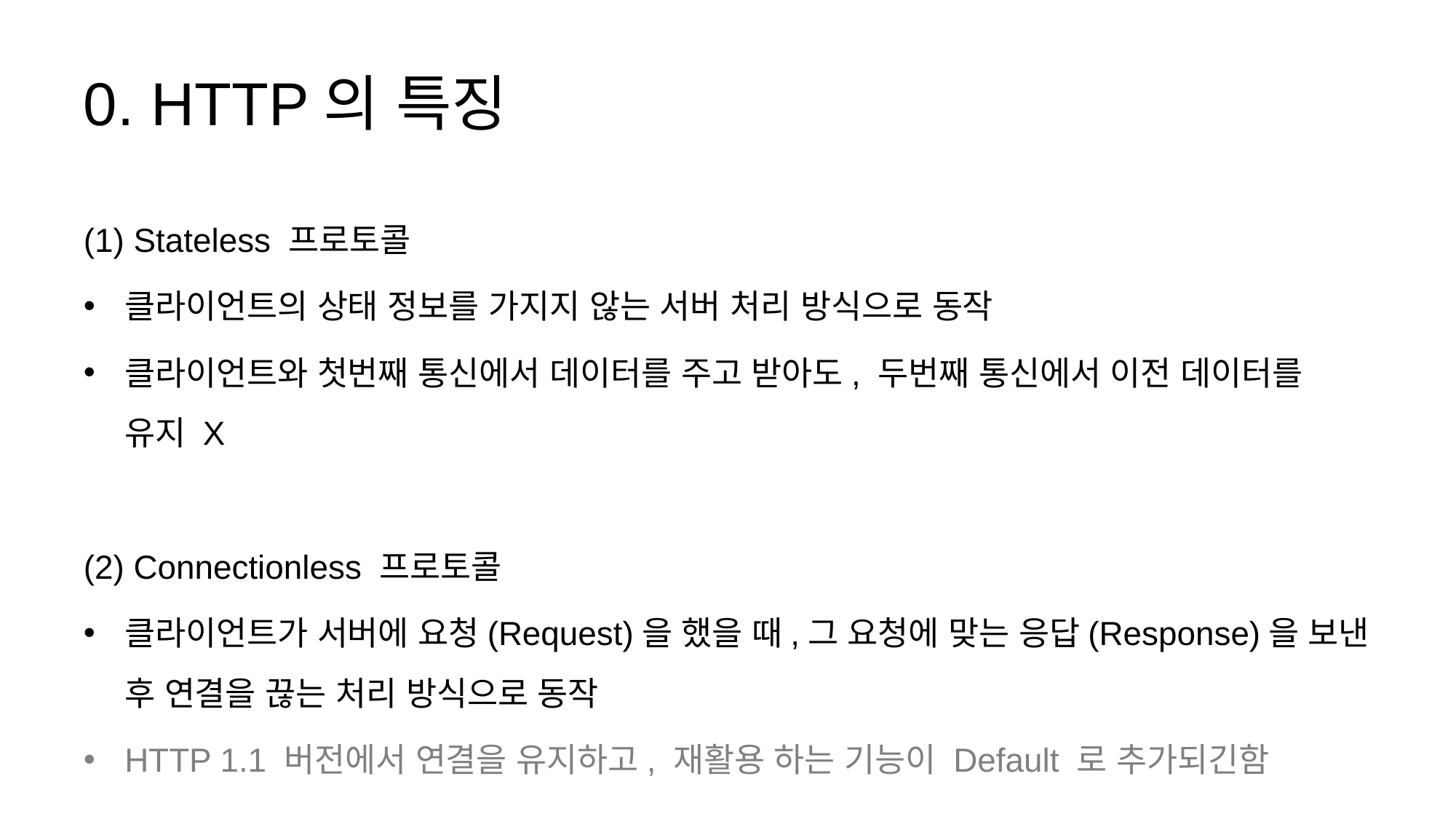

# 0. HTTP의 특징
(1) Stateless 프로토콜
클라이언트의 상태 정보를 가지지 않는 서버 처리 방식으로 동작
클라이언트와 첫번째 통신에서 데이터를 주고 받아도, 두번째 통신에서 이전 데이터를 유지 X

(2) Connectionless 프로토콜
클라이언트가 서버에 요청(Request)을 했을 때,그 요청에 맞는 응답(Response)을 보낸 후 연결을 끊는 처리 방식으로 동작
HTTP 1.1 버전에서 연결을 유지하고, 재활용 하는 기능이 Default 로 추가되긴함